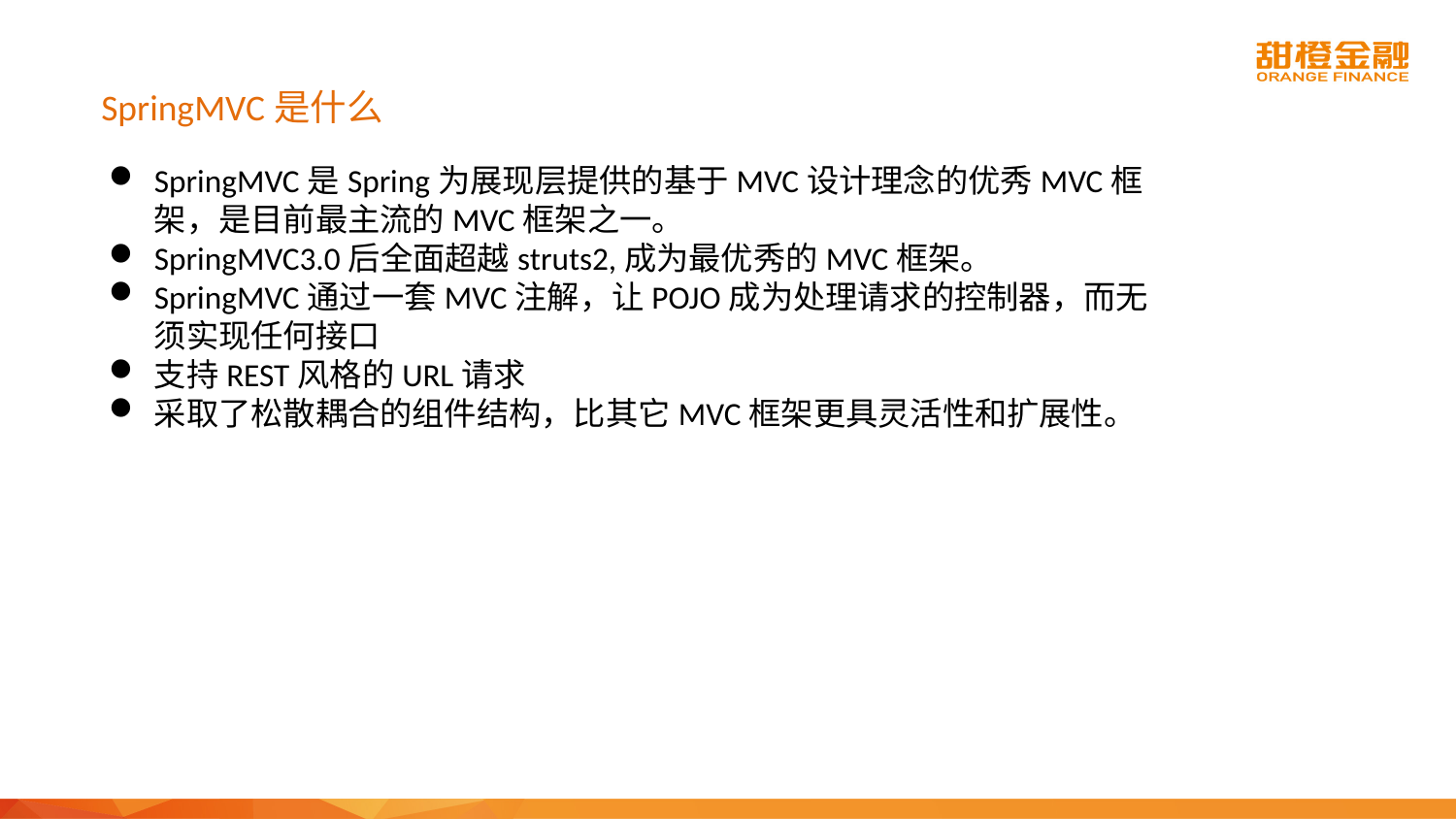

SpringMVC是什么
SpringMVC是Spring为展现层提供的基于MVC设计理念的优秀MVC框架，是目前最主流的MVC框架之一。
SpringMVC3.0后全面超越struts2,成为最优秀的MVC框架。
SpringMVC通过一套MVC注解，让POJO成为处理请求的控制器，而无须实现任何接口
支持REST风格的URL请求
采取了松散耦合的组件结构，比其它MVC框架更具灵活性和扩展性。